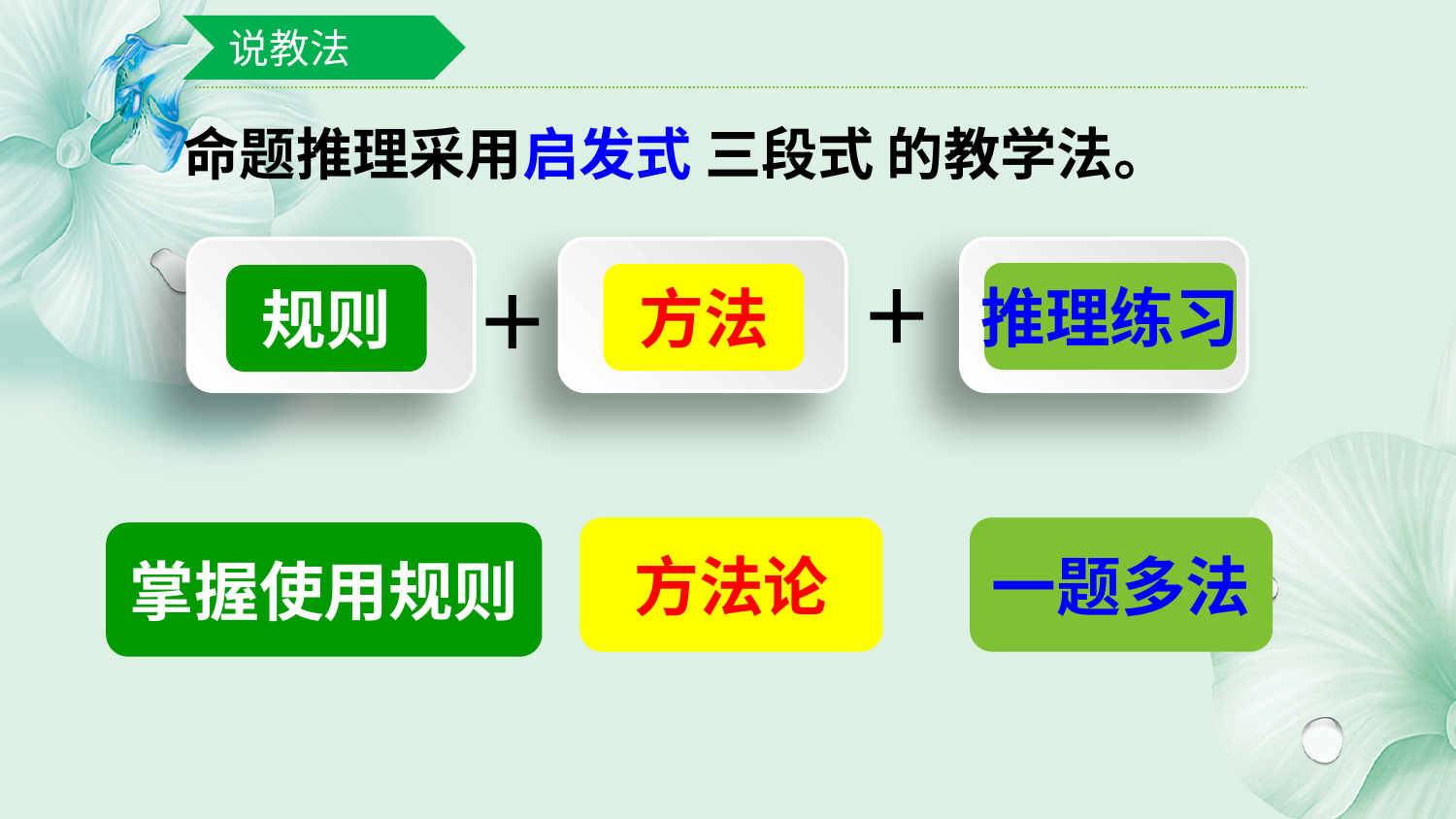

说教法
命题推理采用启发式 三段式 的教学法。
+

推理练习

规则

方法
+
方法论
一题多法
掌握使用规则